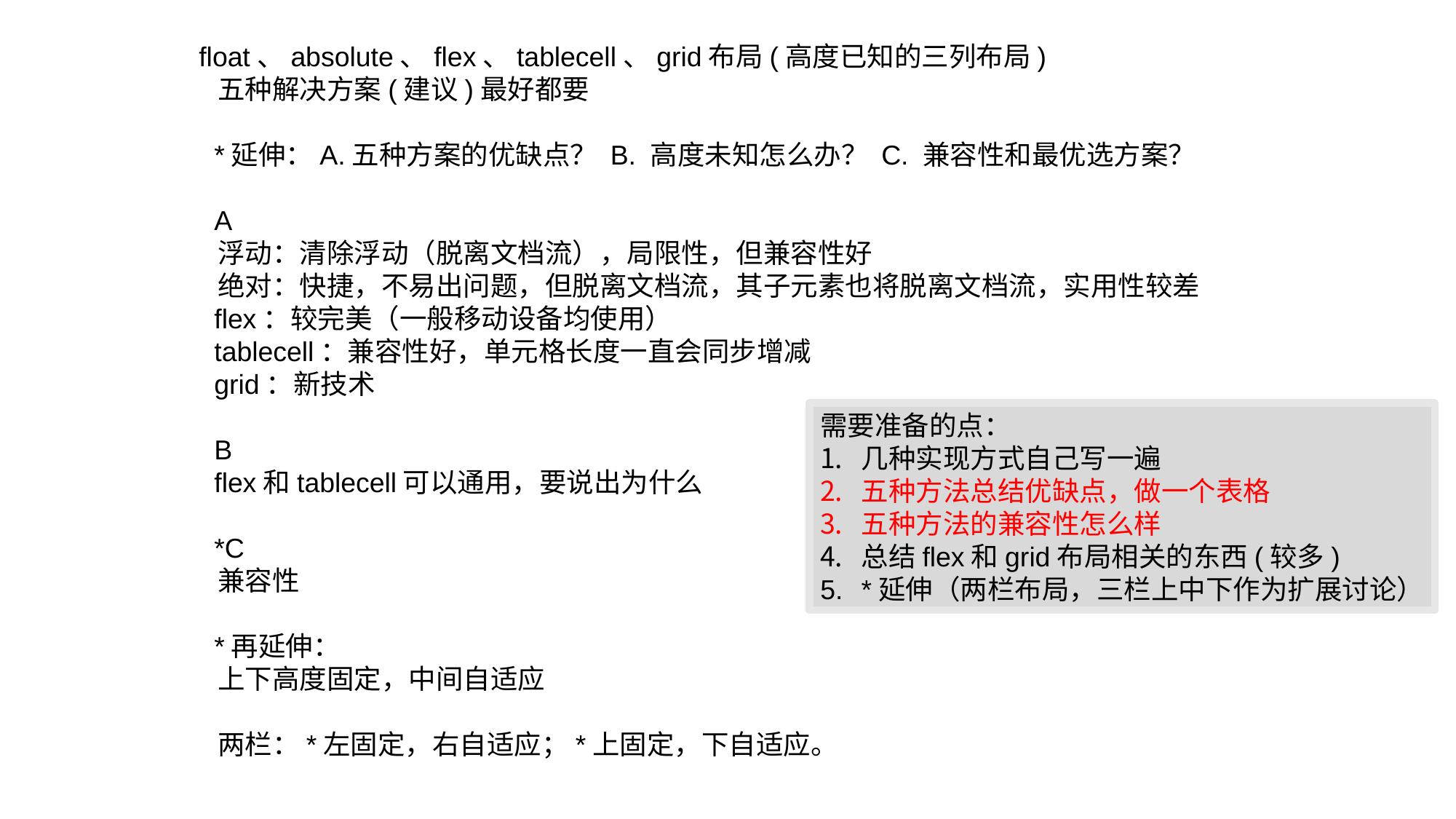

float、absolute、flex、tablecell、grid布局(高度已知的三列布局)
  五种解决方案(建议)最好都要

  *延伸：A.五种方案的优缺点？ B. 高度未知怎么办？ C. 兼容性和最优选方案？

  A
  浮动：清除浮动（脱离文档流），局限性，但兼容性好
  绝对：快捷，不易出问题，但脱离文档流，其子元素也将脱离文档流，实用性较差
  flex：较完美（一般移动设备均使用）
  tablecell：兼容性好，单元格长度一直会同步增减
  grid：新技术

  B
  flex和tablecell可以通用，要说出为什么

  *C
  兼容性

  *再延伸：
  上下高度固定，中间自适应

  两栏：*左固定，右自适应；*上固定，下自适应。
需要准备的点：
几种实现方式自己写一遍
五种方法总结优缺点，做一个表格
五种方法的兼容性怎么样
总结flex和grid布局相关的东西(较多)
*延伸（两栏布局，三栏上中下作为扩展讨论）